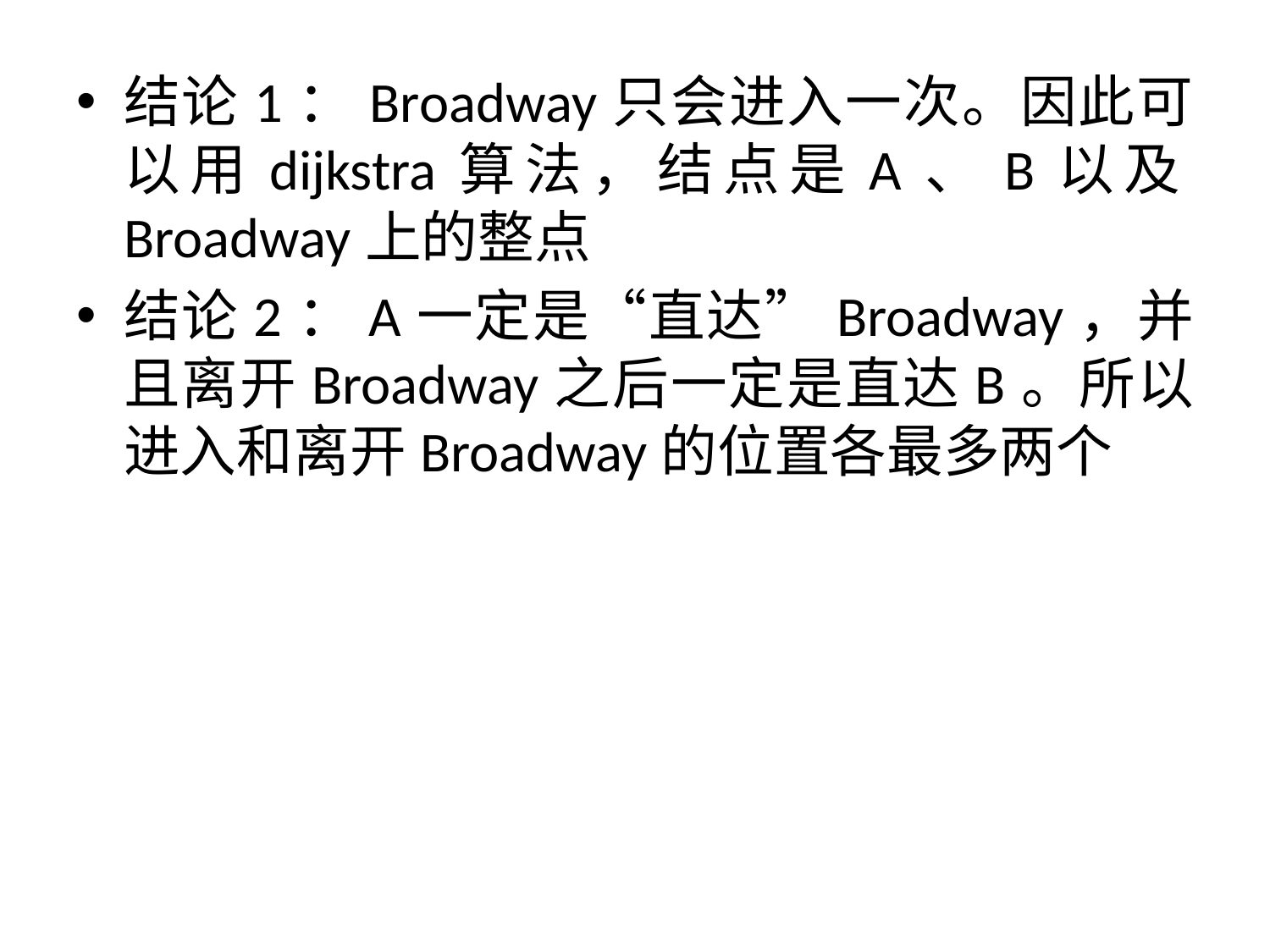

结论1：Broadway只会进入一次。因此可以用dijkstra算法，结点是A、B以及Broadway上的整点
结论2：A一定是“直达”Broadway，并且离开Broadway之后一定是直达B。所以进入和离开Broadway的位置各最多两个